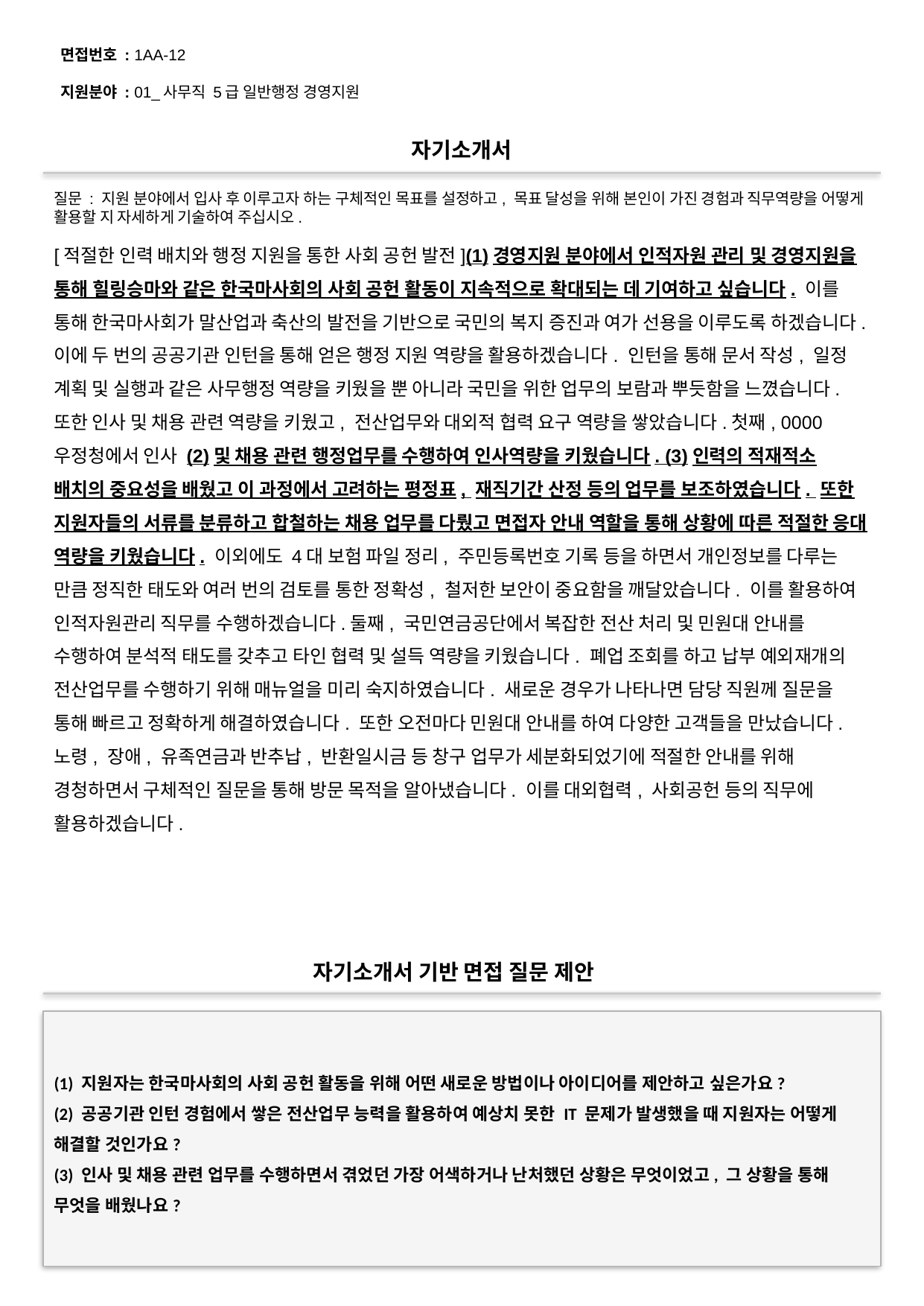

면접번호 : 1AA-12

지원분야 : 01_사무직 5급 일반행정 경영지원
#

자기소개서

질문 : 지원 분야에서 입사 후 이루고자 하는 구체적인 목표를 설정하고, 목표 달성을 위해 본인이 가진 경험과 직무역량을 어떻게 활용할 지 자세하게 기술하여 주십시오.

[적절한 인력 배치와 행정 지원을 통한 사회 공헌 발전](1)경영지원 분야에서 인적자원 관리 및 경영지원을 통해 힐링승마와 같은 한국마사회의 사회 공헌 활동이 지속적으로 확대되는 데 기여하고 싶습니다. 이를 통해 한국마사회가 말산업과 축산의 발전을 기반으로 국민의 복지 증진과 여가 선용을 이루도록 하겠습니다.이에 두 번의 공공기관 인턴을 통해 얻은 행정 지원 역량을 활용하겠습니다. 인턴을 통해 문서 작성, 일정 계획 및 실행과 같은 사무행정 역량을 키웠을 뿐 아니라 국민을 위한 업무의 보람과 뿌듯함을 느꼈습니다. 또한 인사 및 채용 관련 역량을 키웠고, 전산업무와 대외적 협력 요구 역량을 쌓았습니다.첫째, 0000우정청에서 인사 (2)및 채용 관련 행정업무를 수행하여 인사역량을 키웠습니다. (3)인력의 적재적소 배치의 중요성을 배웠고 이 과정에서 고려하는 평정표, 재직기간 산정 등의 업무를 보조하였습니다. 또한 지원자들의 서류를 분류하고 합철하는 채용 업무를 다뤘고 면접자 안내 역할을 통해 상황에 따른 적절한 응대 역량을 키웠습니다. 이외에도 4대 보험 파일 정리, 주민등록번호 기록 등을 하면서 개인정보를 다루는 만큼 정직한 태도와 여러 번의 검토를 통한 정확성, 철저한 보안이 중요함을 깨달았습니다. 이를 활용하여 인적자원관리 직무를 수행하겠습니다.둘째, 국민연금공단에서 복잡한 전산 처리 및 민원대 안내를 수행하여 분석적 태도를 갖추고 타인 협력 및 설득 역량을 키웠습니다. 폐업 조회를 하고 납부 예외재개의 전산업무를 수행하기 위해 매뉴얼을 미리 숙지하였습니다. 새로운 경우가 나타나면 담당 직원께 질문을 통해 빠르고 정확하게 해결하였습니다. 또한 오전마다 민원대 안내를 하여 다양한 고객들을 만났습니다. 노령, 장애, 유족연금과 반추납, 반환일시금 등 창구 업무가 세분화되었기에 적절한 안내를 위해 경청하면서 구체적인 질문을 통해 방문 목적을 알아냈습니다. 이를 대외협력, 사회공헌 등의 직무에 활용하겠습니다.

자기소개서 기반 면접 질문 제안

(1) 지원자는 한국마사회의 사회 공헌 활동을 위해 어떤 새로운 방법이나 아이디어를 제안하고 싶은가요?
(2) 공공기관 인턴 경험에서 쌓은 전산업무 능력을 활용하여 예상치 못한 IT 문제가 발생했을 때 지원자는 어떻게 해결할 것인가요?
(3) 인사 및 채용 관련 업무를 수행하면서 겪었던 가장 어색하거나 난처했던 상황은 무엇이었고, 그 상황을 통해 무엇을 배웠나요?